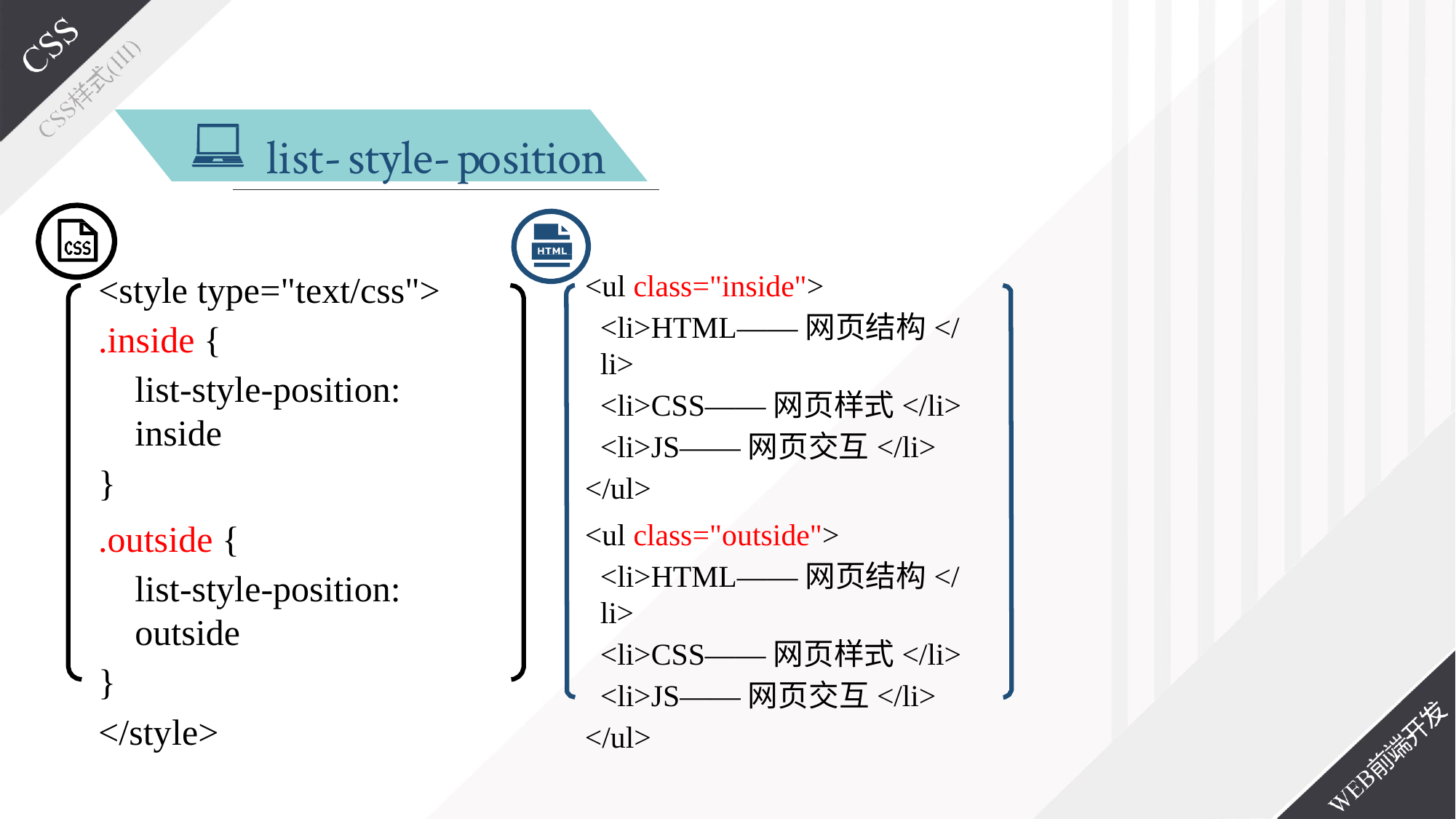

# list-style-position

<ul class="inside">
<li>HTML——网页结构</li>
<li>CSS——网页样式</li>
<li>JS——网页交互</li>
</ul>
<style type="text/css">
.inside {
list-style-position: inside
}

<ul class="outside">
<li>HTML——网页结构</li>
<li>CSS——网页样式</li>
<li>JS——网页交互</li>
</ul>
.outside {
list-style-position: outside
}
</style>